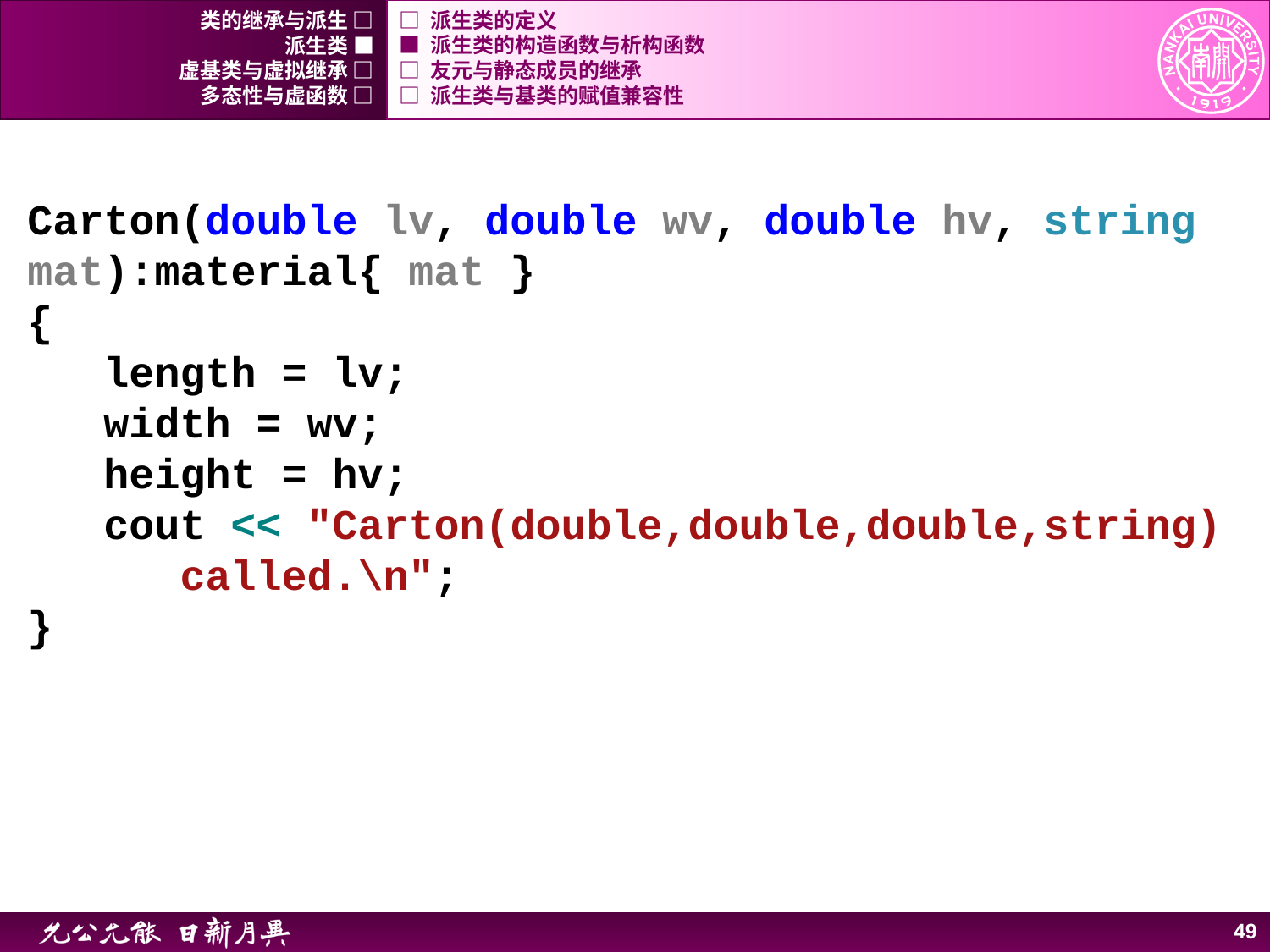

类的继承与派生 □
□ 派生类的定义
派生类 ■
■ 派生类的构造函数与析构函数
虚基类与虚拟继承 □
□ 友元与静态成员的继承
多态性与虚函数 □
□ 派生类与基类的赋值兼容性
Carton(double lv, double wv, double hv, string mat):material{ mat }
{
   length = lv;
   width = wv;
   height = hv;
   cout << "Carton(double,double,double,string)       called.\n";
}
49